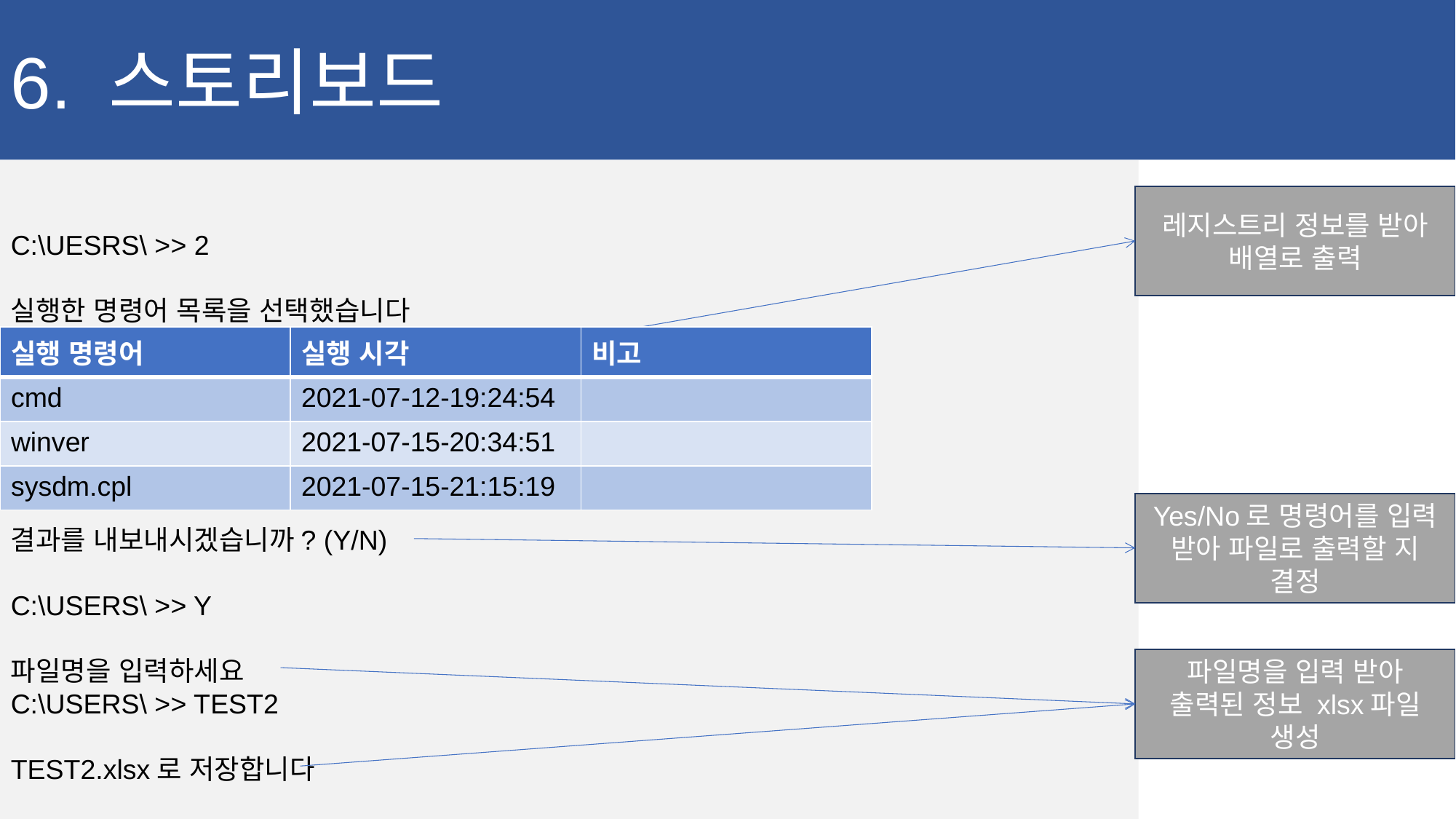

6. 스토리보드

C:\UESRS\ >> 2

실행한 명령어 목록을 선택했습니다

결과를 내보내시겠습니까? (Y/N)

C:\USERS\ >> Y

파일명을 입력하세요
C:\USERS\ >> TEST2

TEST2.xlsx로 저장합니다
레지스트리 정보를 받아 배열로 출력
| 실행 명령어 | 실행 시각 | 비고 |
| --- | --- | --- |
| cmd | 2021-07-12-19:24:54 |  |
| winver | 2021-07-15-20:34:51 |  |
| sysdm.cpl | 2021-07-15-21:15:19 |  |
Yes/No로 명령어를 입력 받아 파일로 출력할 지 결정
파일명을 입력 받아 출력된 정보 xlsx파일 생성